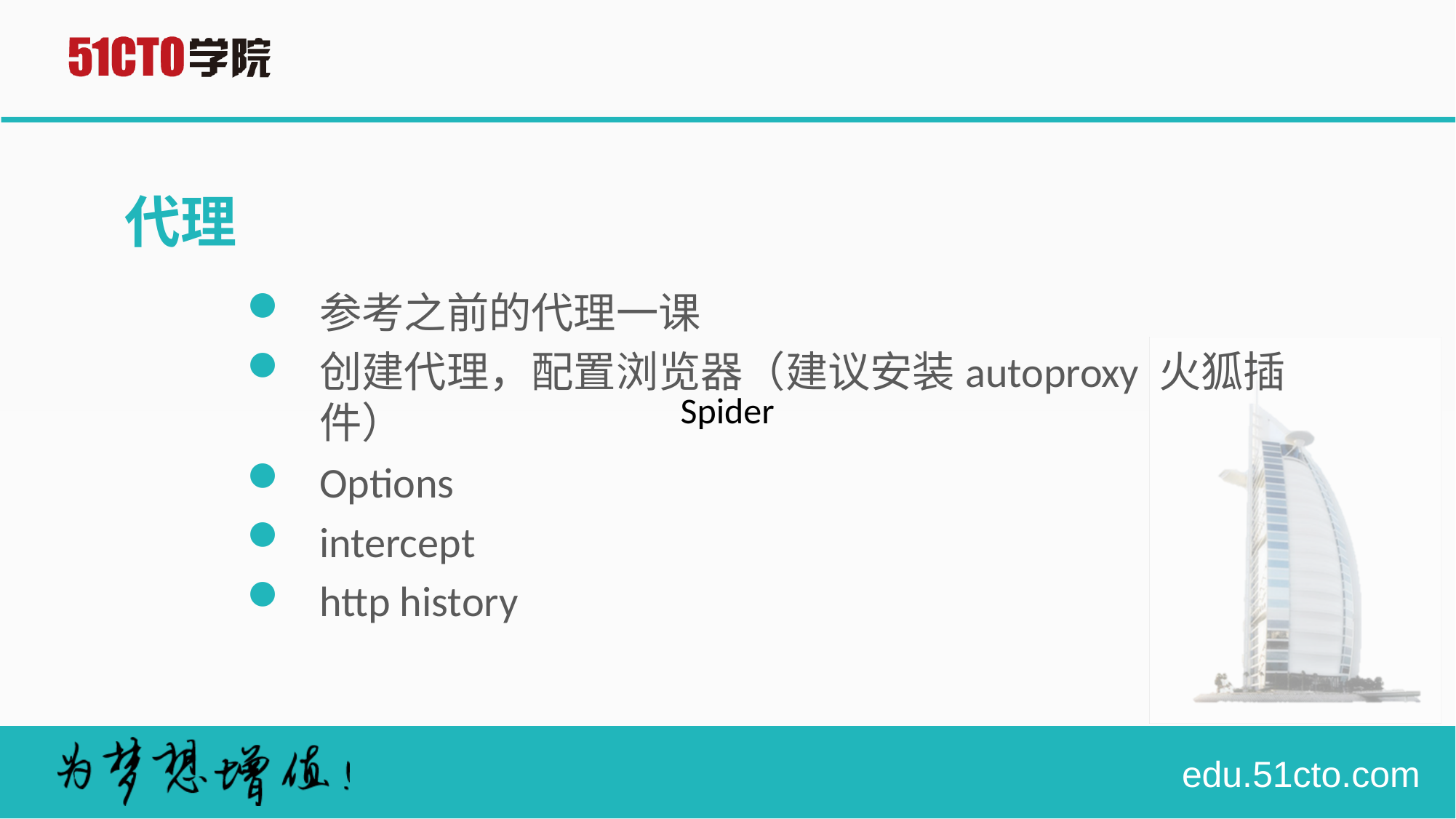

# 代理
参考之前的代理一课
创建代理，配置浏览器（建议安装autoproxy 火狐插件）
Options
intercept
http history
Spider